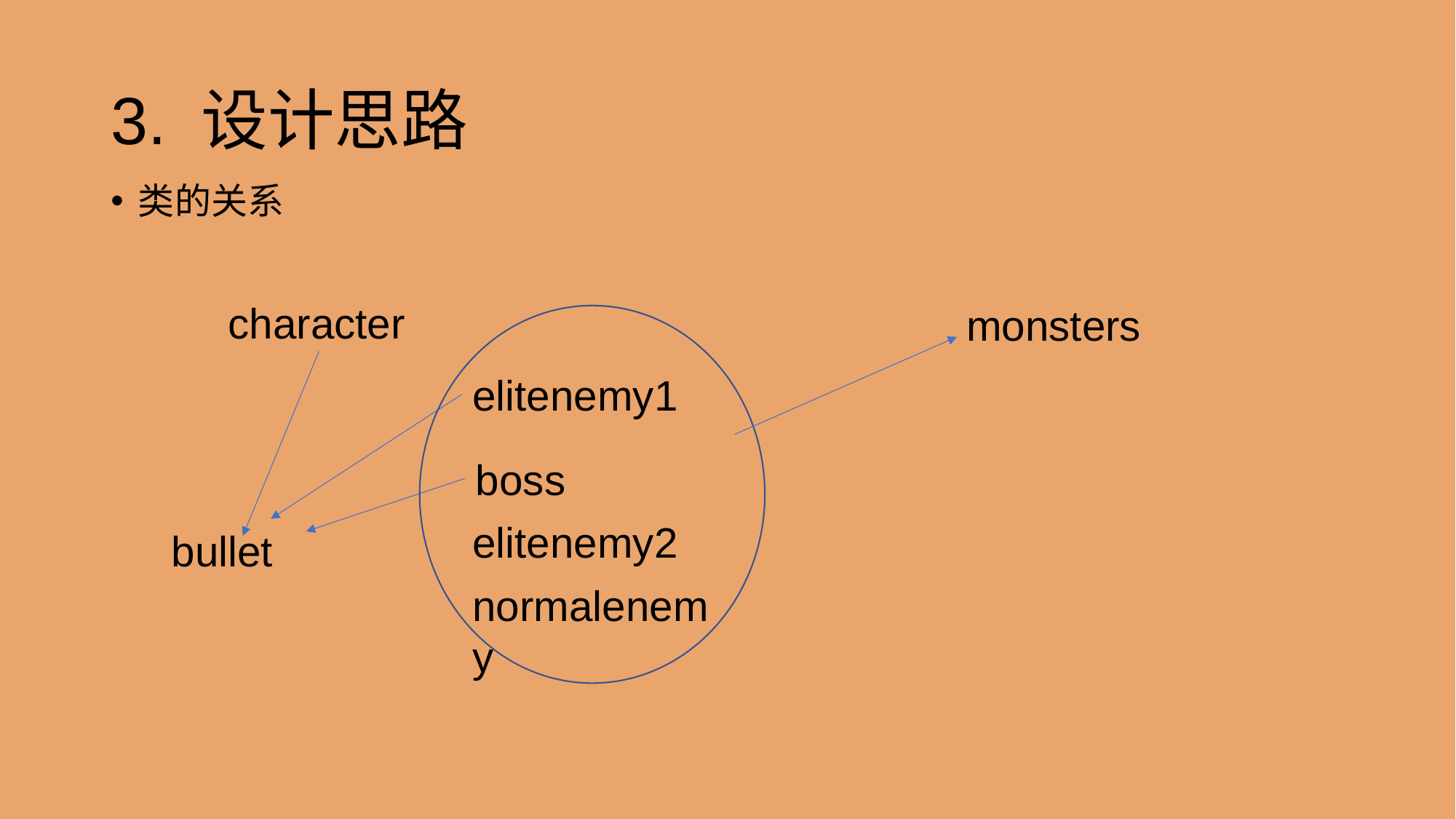

# 3. 设计思路
类的关系
character
monsters

elitenemy1
boss
elitenemy2
bullet
normalenemy